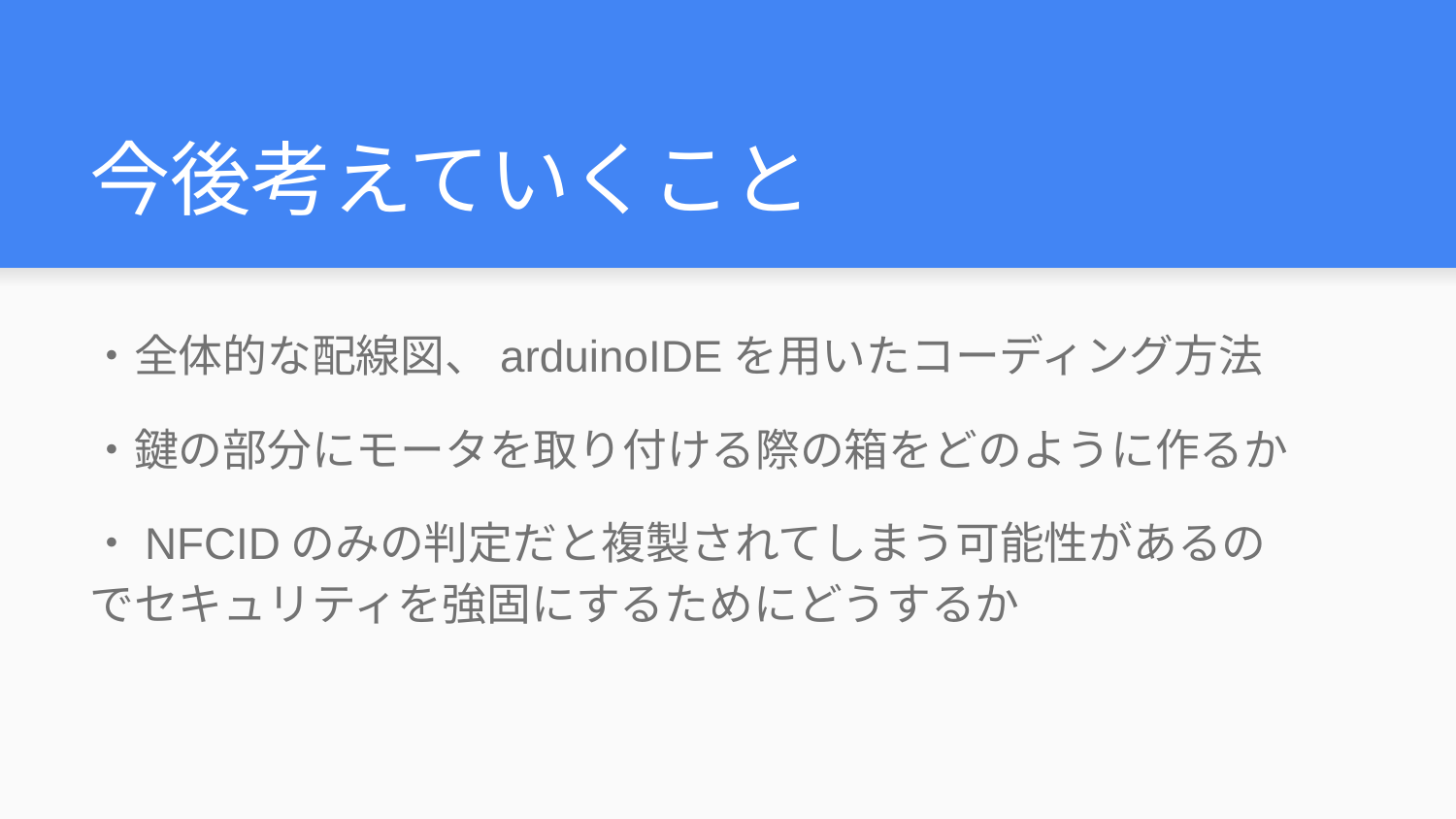

# 今後考えていくこと
・全体的な配線図、arduinoIDEを用いたコーディング方法
・鍵の部分にモータを取り付ける際の箱をどのように作るか
・NFCIDのみの判定だと複製されてしまう可能性があるのでセキュリティを強固にするためにどうするか